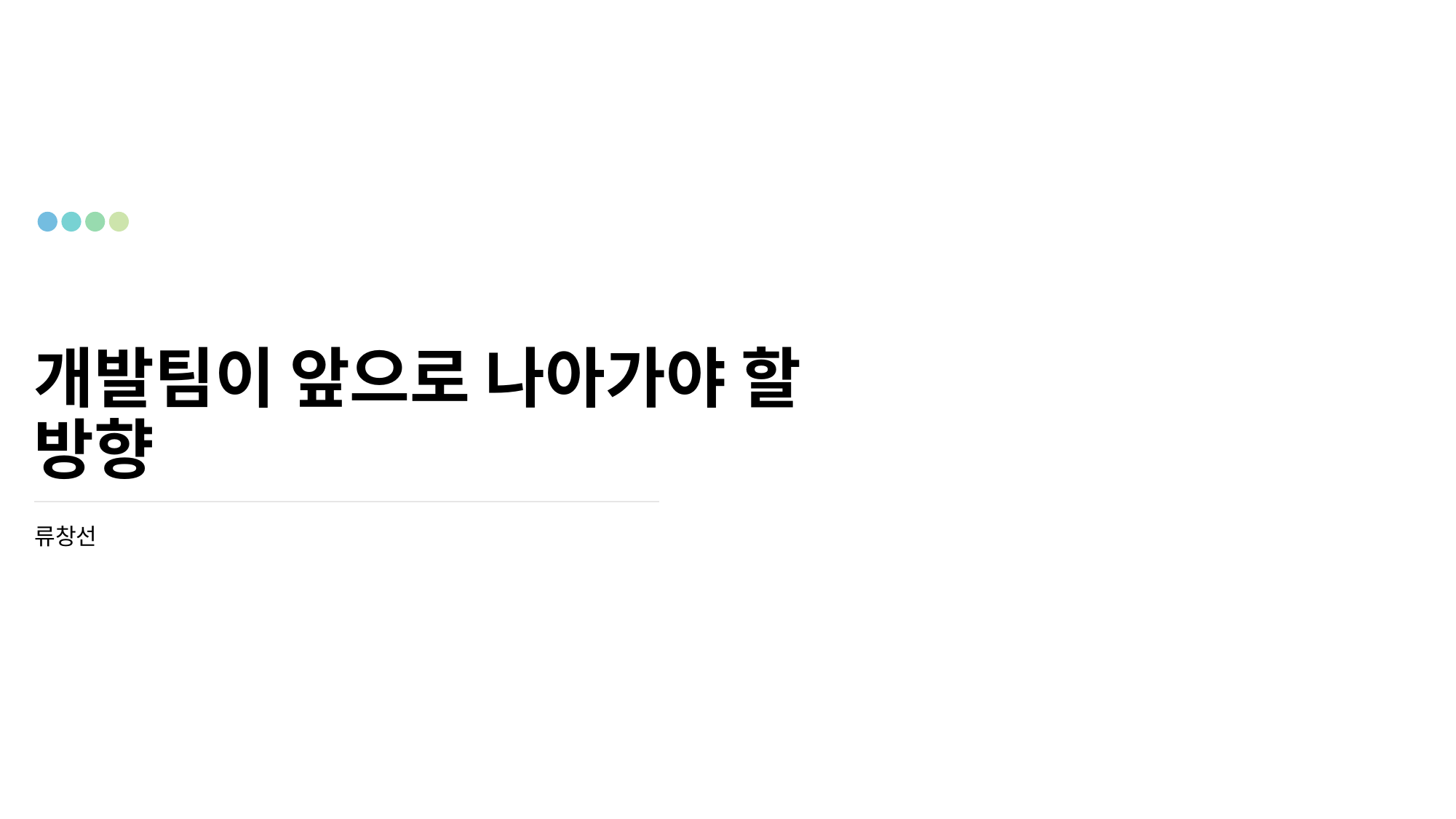

# 개발팀이 앞으로 나아가야 할 방향

류창선